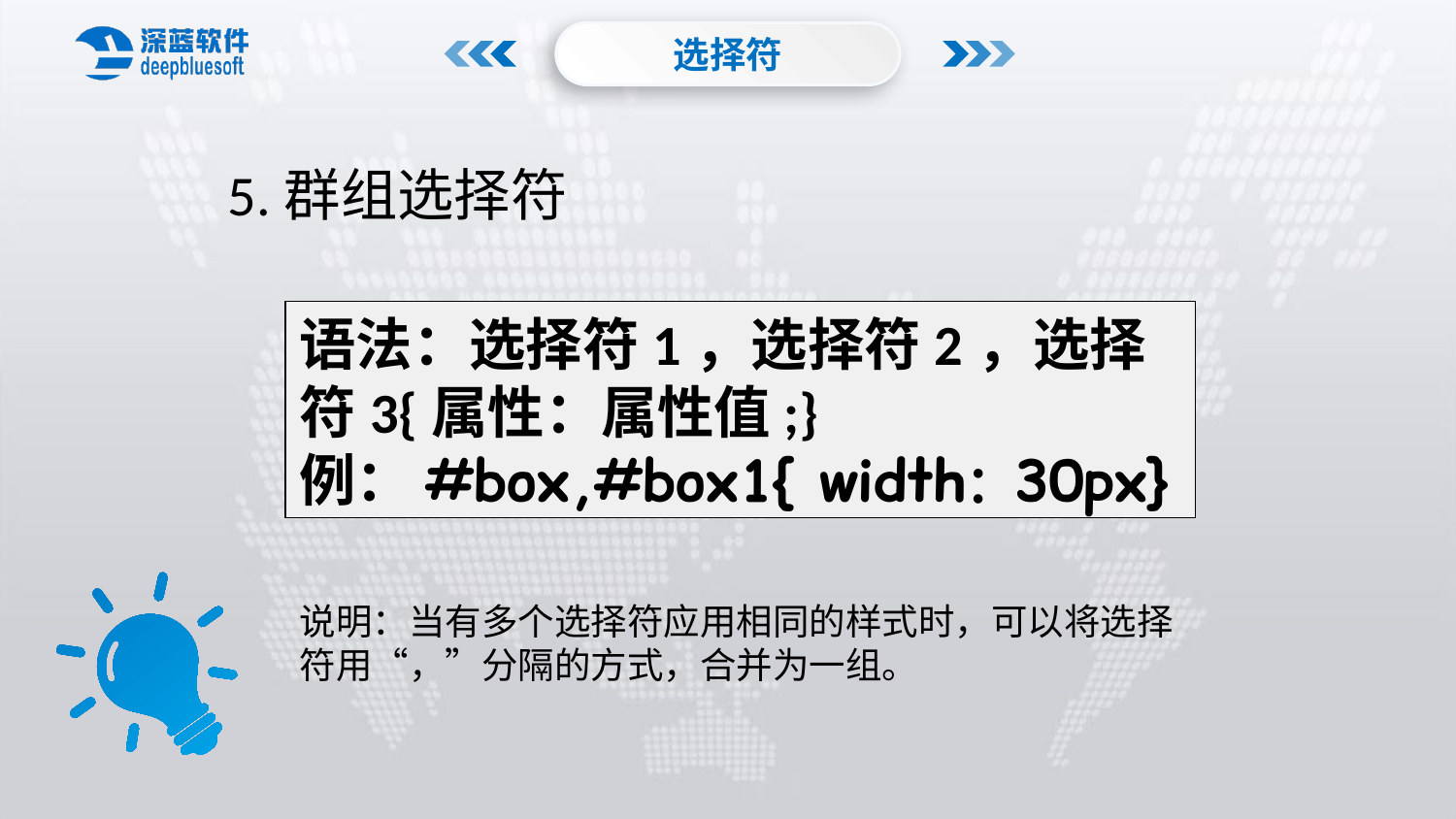

选择符

5.群组选择符
语法：选择符1，选择符2，选择符3{属性：属性值;}
例：#box,#box1{ width: 30px}

说明：当有多个选择符应用相同的样式时，可以将选择符用“，”分隔的方式，合并为一组。